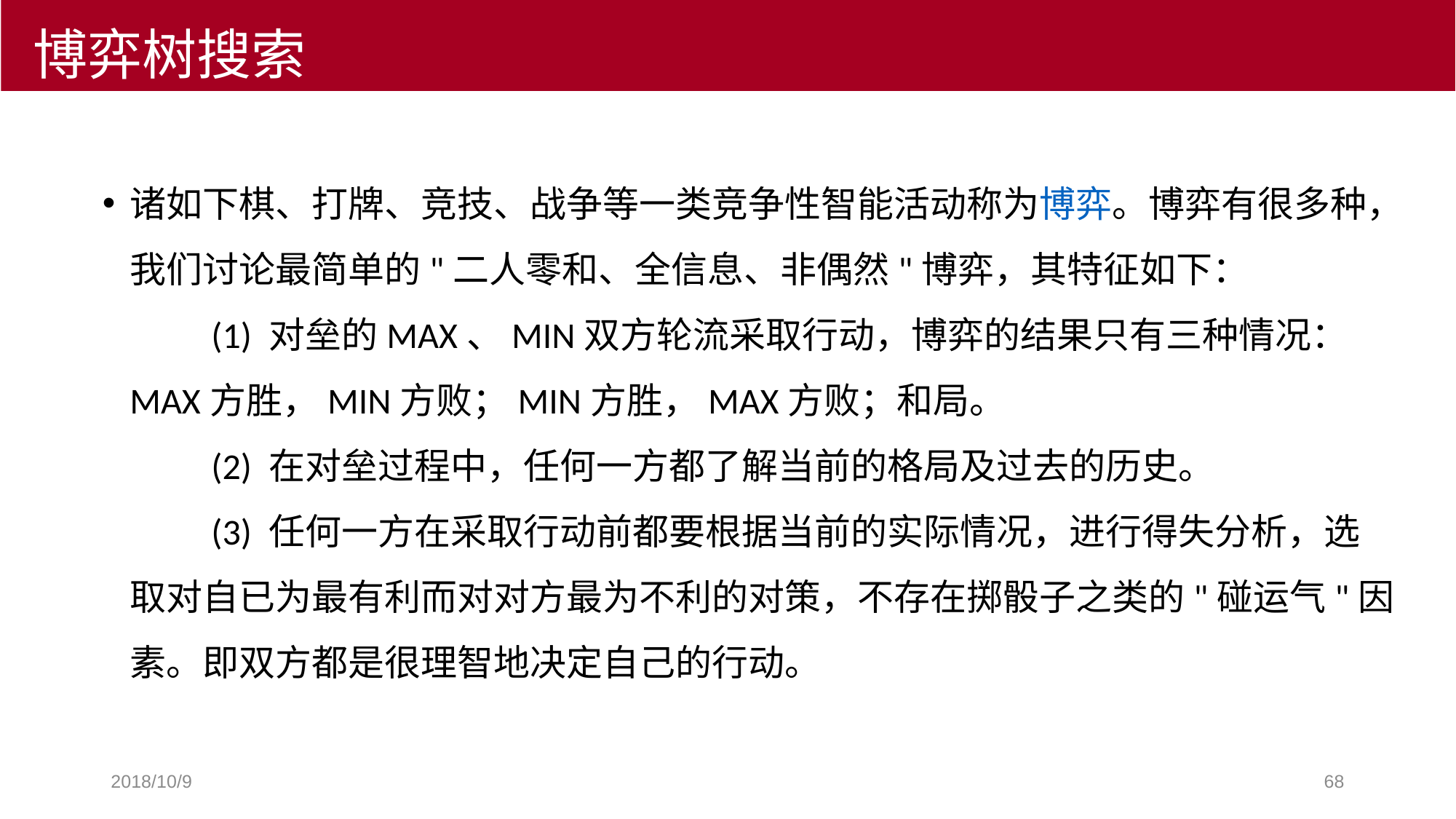

博弈树搜索
诸如下棋、打牌、竞技、战争等一类竞争性智能活动称为博弈。博弈有很多种，我们讨论最简单的"二人零和、全信息、非偶然"博弈，其特征如下：
　　(1) 对垒的MAX、MIN双方轮流采取行动，博弈的结果只有三种情况：MAX方胜，MIN方败；MIN方胜，MAX方败；和局。
　　(2) 在对垒过程中，任何一方都了解当前的格局及过去的历史。
　　(3) 任何一方在采取行动前都要根据当前的实际情况，进行得失分析，选取对自已为最有利而对对方最为不利的对策，不存在掷骰子之类的"碰运气"因素。即双方都是很理智地决定自己的行动。
2018/10/9
68